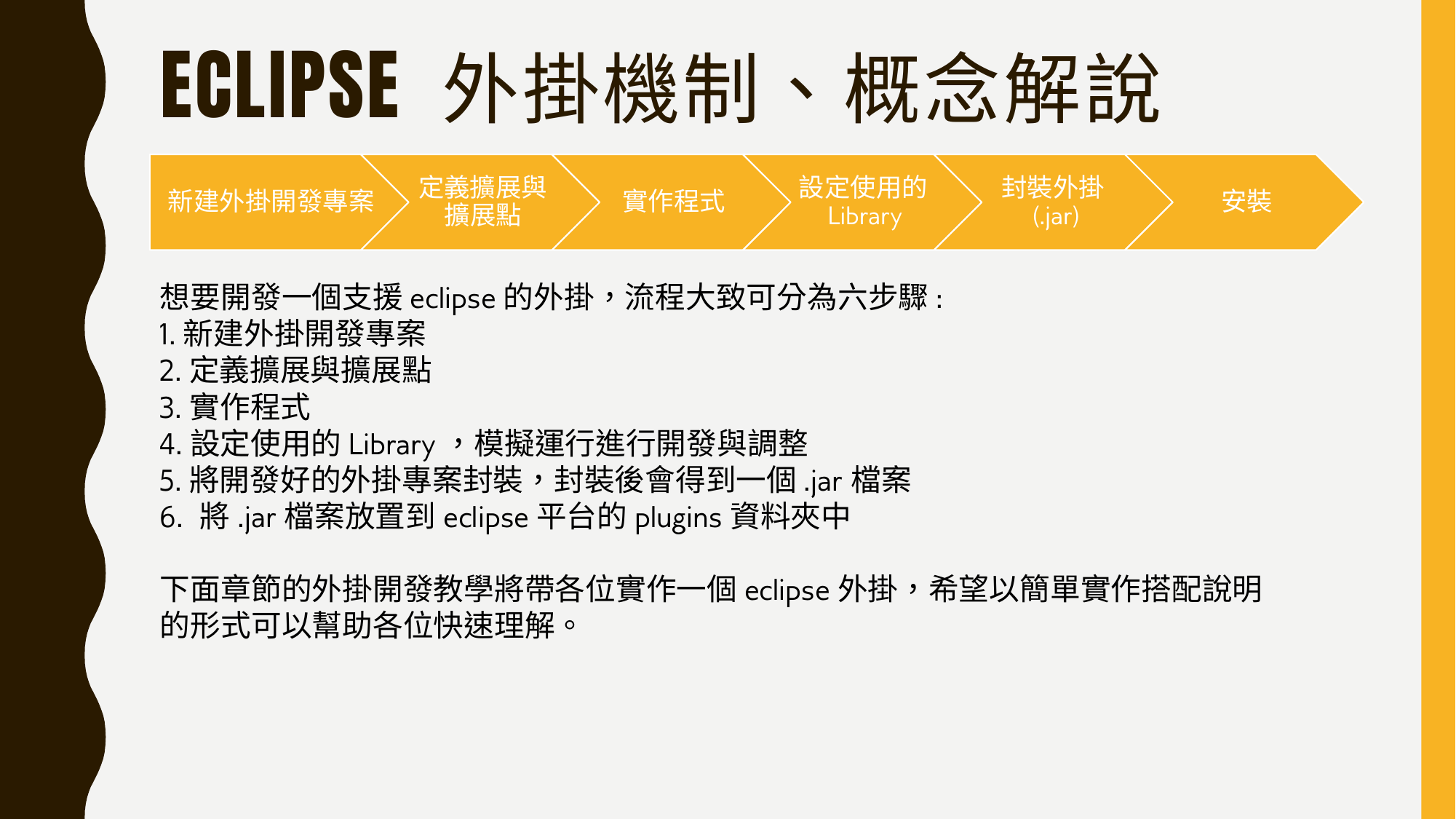

# Eclipse 外掛機制、概念解說
新建外掛開發專案
定義擴展與擴展點
實作程式
設定使用的Library
封裝外掛(.jar)
安裝
想要開發一個支援eclipse的外掛，流程大致可分為六步驟:
1.新建外掛開發專案
2.定義擴展與擴展點
3.實作程式
4.設定使用的Library，模擬運行進行開發與調整
5.將開發好的外掛專案封裝，封裝後會得到一個.jar檔案
6. 將.jar檔案放置到eclipse平台的plugins資料夾中

下面章節的外掛開發教學將帶各位實作一個eclipse外掛，希望以簡單實作搭配說明的形式可以幫助各位快速理解。